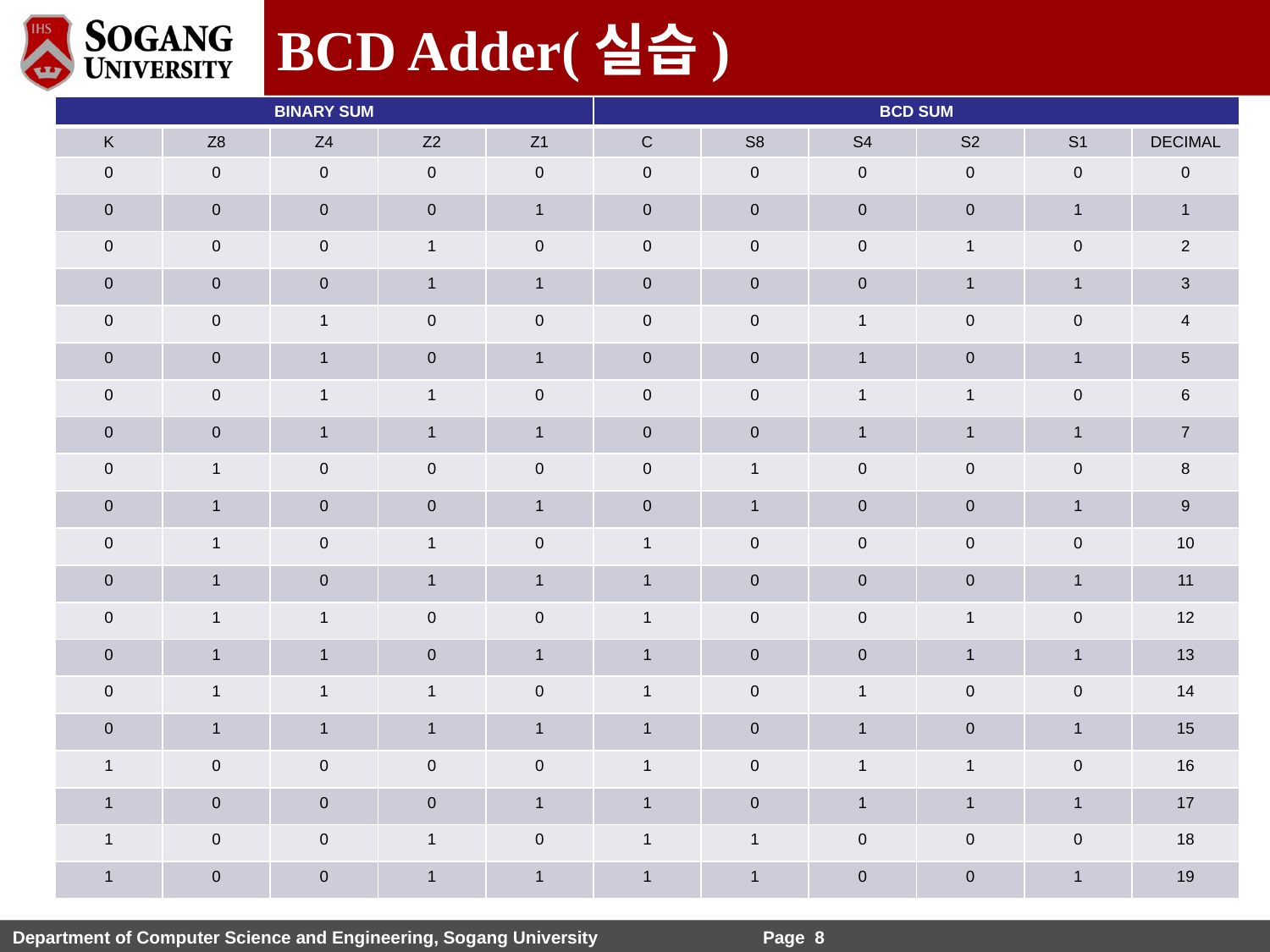

BCD Adder(실습)
| BINARY SUM |  |  |  |  | BCD SUM |  |  |  |  |  |
| --- | --- | --- | --- | --- | --- | --- | --- | --- | --- | --- |
| K | Z8 | Z4 | Z2 | Z1 | C | S8 | S4 | S2 | S1 | DECIMAL |
| 0 | 0 | 0 | 0 | 0 | 0 | 0 | 0 | 0 | 0 | 0 |
| 0 | 0 | 0 | 0 | 1 | 0 | 0 | 0 | 0 | 1 | 1 |
| 0 | 0 | 0 | 1 | 0 | 0 | 0 | 0 | 1 | 0 | 2 |
| 0 | 0 | 0 | 1 | 1 | 0 | 0 | 0 | 1 | 1 | 3 |
| 0 | 0 | 1 | 0 | 0 | 0 | 0 | 1 | 0 | 0 | 4 |
| 0 | 0 | 1 | 0 | 1 | 0 | 0 | 1 | 0 | 1 | 5 |
| 0 | 0 | 1 | 1 | 0 | 0 | 0 | 1 | 1 | 0 | 6 |
| 0 | 0 | 1 | 1 | 1 | 0 | 0 | 1 | 1 | 1 | 7 |
| 0 | 1 | 0 | 0 | 0 | 0 | 1 | 0 | 0 | 0 | 8 |
| 0 | 1 | 0 | 0 | 1 | 0 | 1 | 0 | 0 | 1 | 9 |
| 0 | 1 | 0 | 1 | 0 | 1 | 0 | 0 | 0 | 0 | 10 |
| 0 | 1 | 0 | 1 | 1 | 1 | 0 | 0 | 0 | 1 | 11 |
| 0 | 1 | 1 | 0 | 0 | 1 | 0 | 0 | 1 | 0 | 12 |
| 0 | 1 | 1 | 0 | 1 | 1 | 0 | 0 | 1 | 1 | 13 |
| 0 | 1 | 1 | 1 | 0 | 1 | 0 | 1 | 0 | 0 | 14 |
| 0 | 1 | 1 | 1 | 1 | 1 | 0 | 1 | 0 | 1 | 15 |
| 1 | 0 | 0 | 0 | 0 | 1 | 0 | 1 | 1 | 0 | 16 |
| 1 | 0 | 0 | 0 | 1 | 1 | 0 | 1 | 1 | 1 | 17 |
| 1 | 0 | 0 | 1 | 0 | 1 | 1 | 0 | 0 | 0 | 18 |
| 1 | 0 | 0 | 1 | 1 | 1 | 1 | 0 | 0 | 1 | 19 |